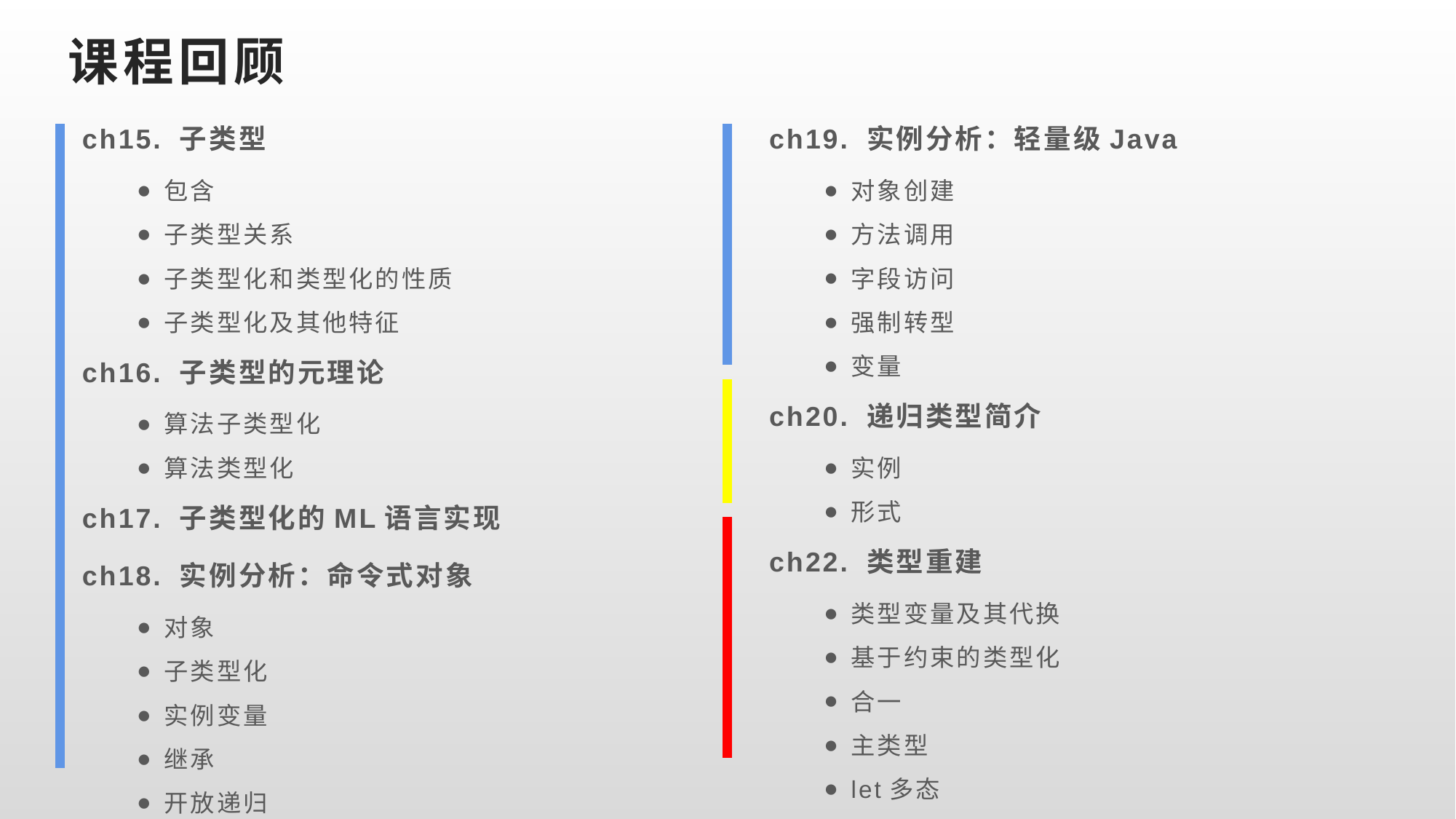

# 课程回顾
ch19. 实例分析：轻量级Java
对象创建
方法调用
字段访问
强制转型
变量
ch20. 递归类型简介
实例
形式
ch22. 类型重建
类型变量及其代换
基于约束的类型化
合一
主类型
let多态
ch15. 子类型
包含
子类型关系
子类型化和类型化的性质
子类型化及其他特征
ch16. 子类型的元理论
算法子类型化
算法类型化
ch17. 子类型化的ML语言实现
ch18. 实例分析：命令式对象
对象
子类型化
实例变量
继承
开放递归